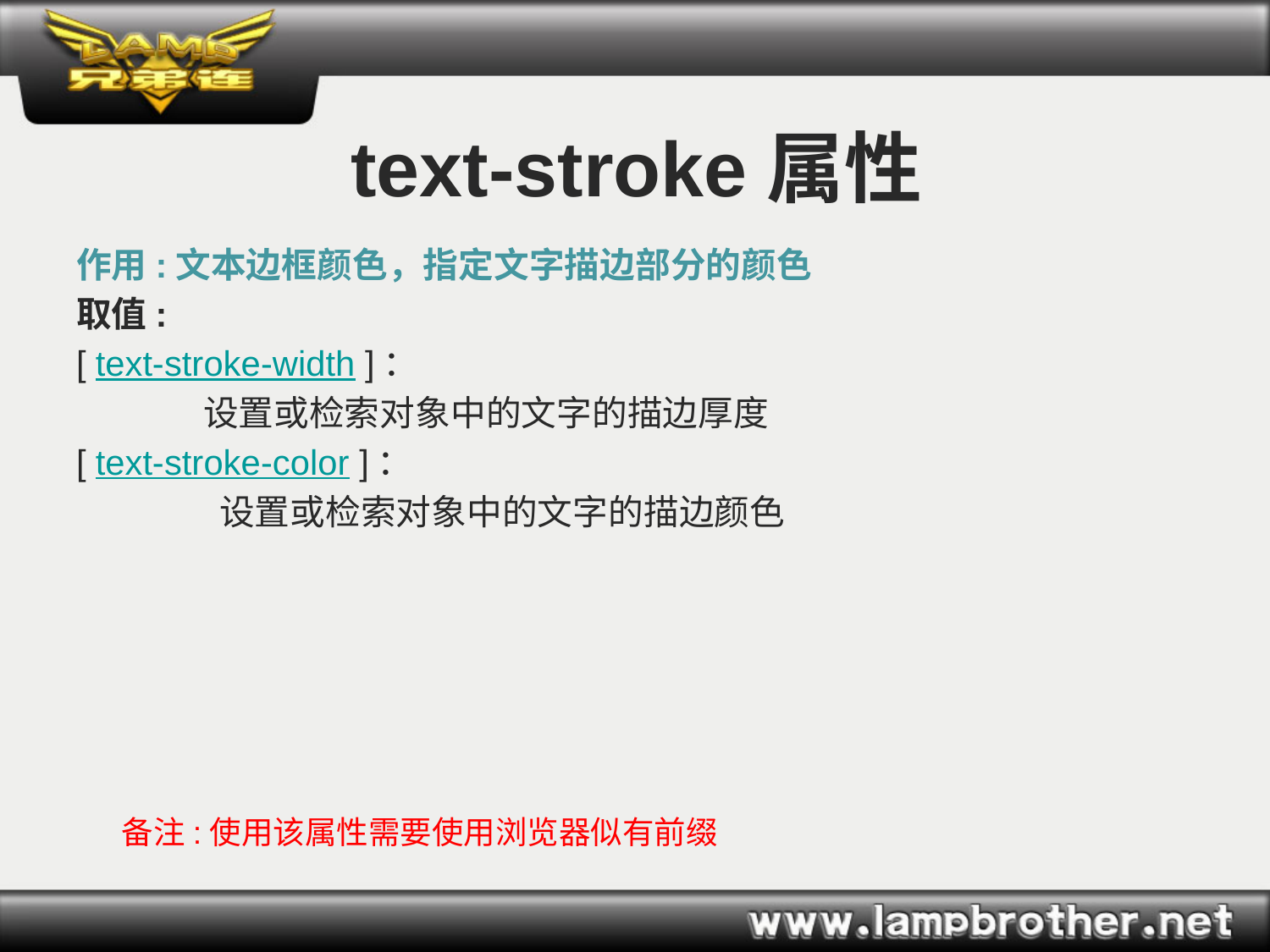

# text-stroke属性
作用:文本边框颜色，指定文字描边部分的颜色
取值:
[ text-stroke-width ]：
	设置或检索对象中的文字的描边厚度
[ text-stroke-color ]：
	 设置或检索对象中的文字的描边颜色

备注:使用该属性需要使用浏览器似有前缀